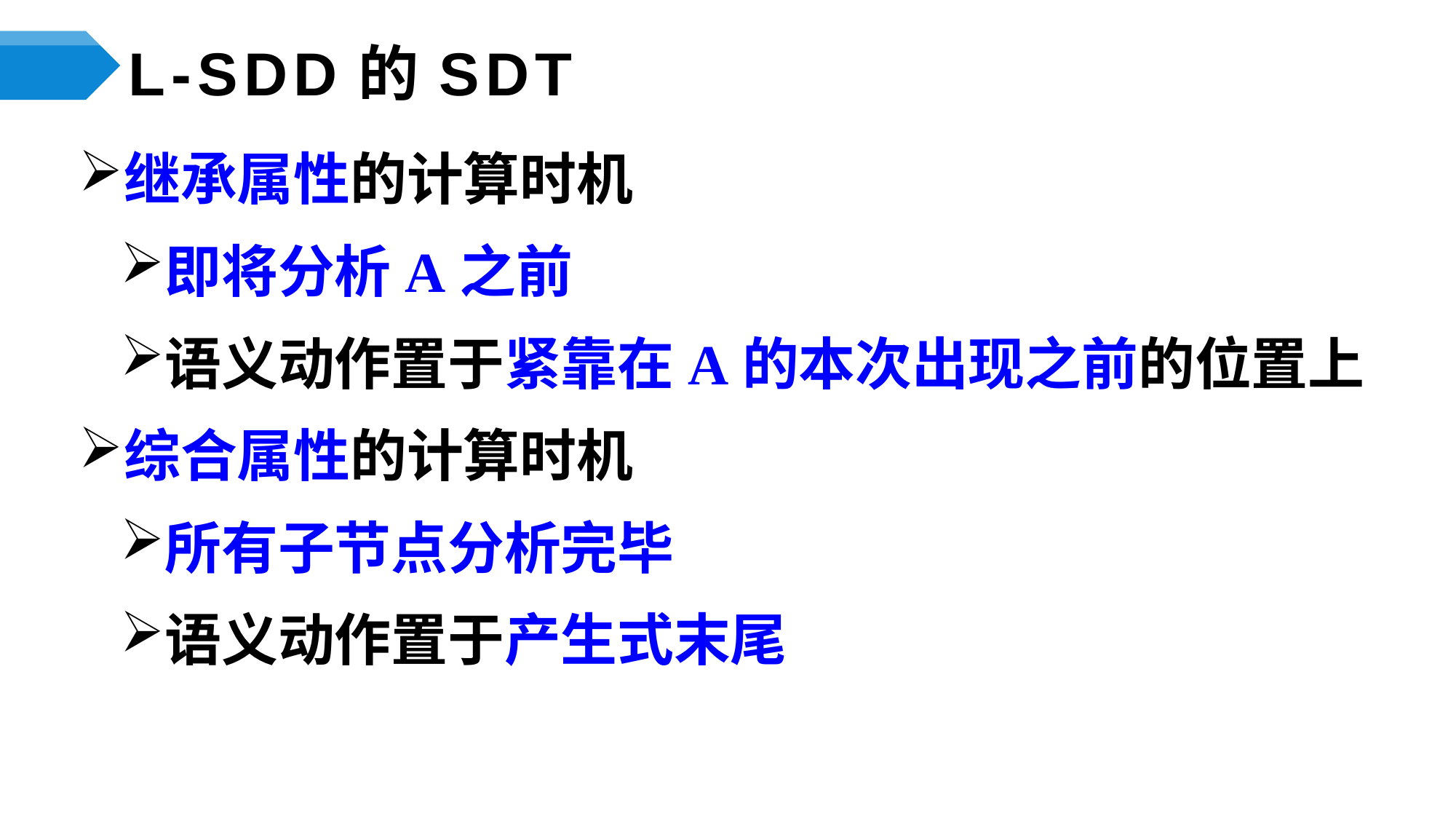

# L-SDD的SDT

继承属性的计算时机
即将分析A之前
语义动作置于紧靠在A的本次出现之前的位置上
综合属性的计算时机
所有子节点分析完毕
语义动作置于产生式末尾